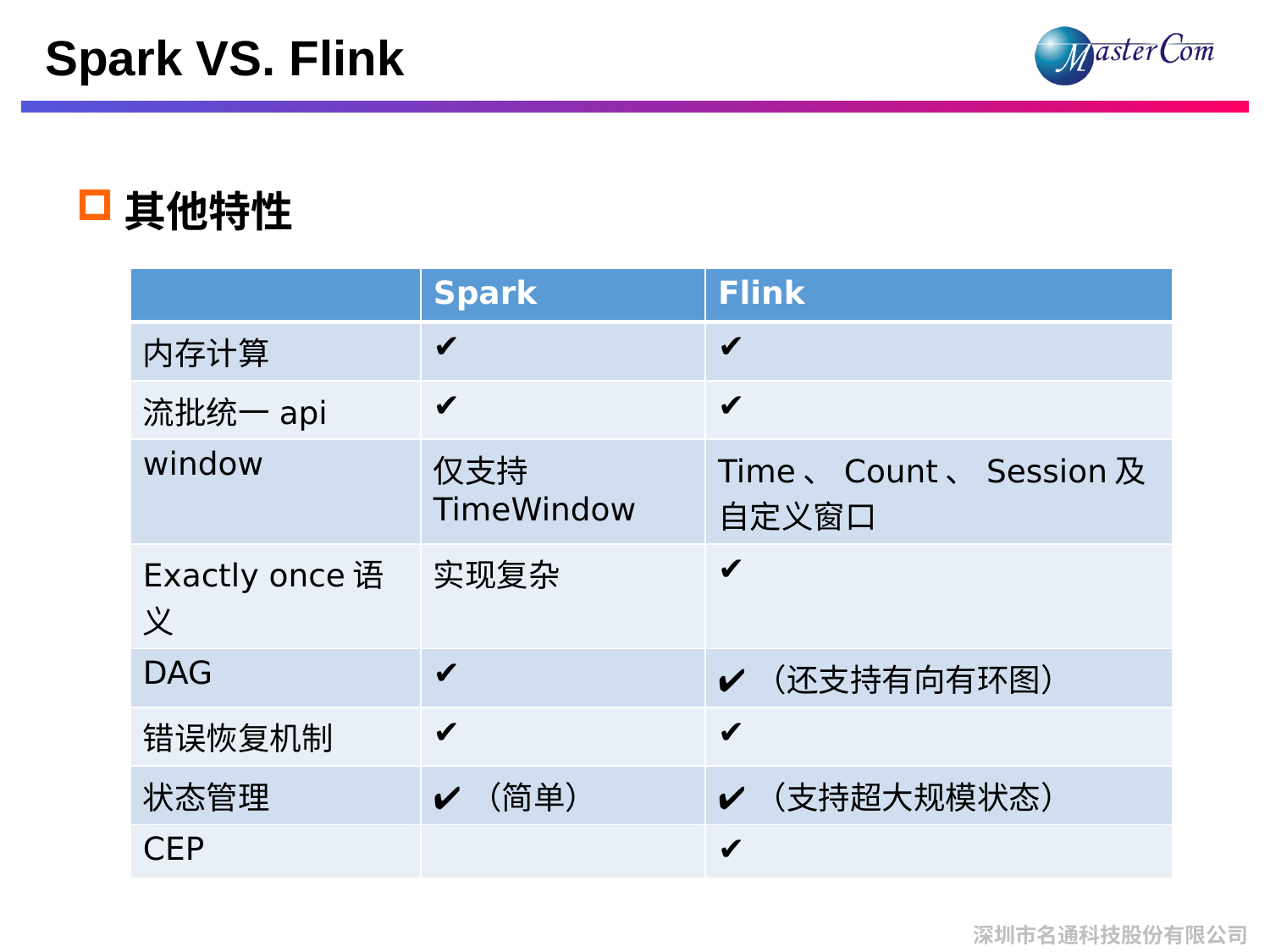

# Spark VS. Flink
其他特性
|  | Spark | Flink |
| --- | --- | --- |
| 内存计算 | ✔ | ✔ |
| 流批统一api | ✔ | ✔ |
| window | 仅支持TimeWindow | Time、Count、Session及自定义窗口 |
| Exactly once语义 | 实现复杂 | ✔ |
| DAG | ✔ | ✔（还支持有向有环图） |
| 错误恢复机制 | ✔ | ✔ |
| 状态管理 | ✔（简单） | ✔（支持超大规模状态） |
| CEP |  | ✔ |